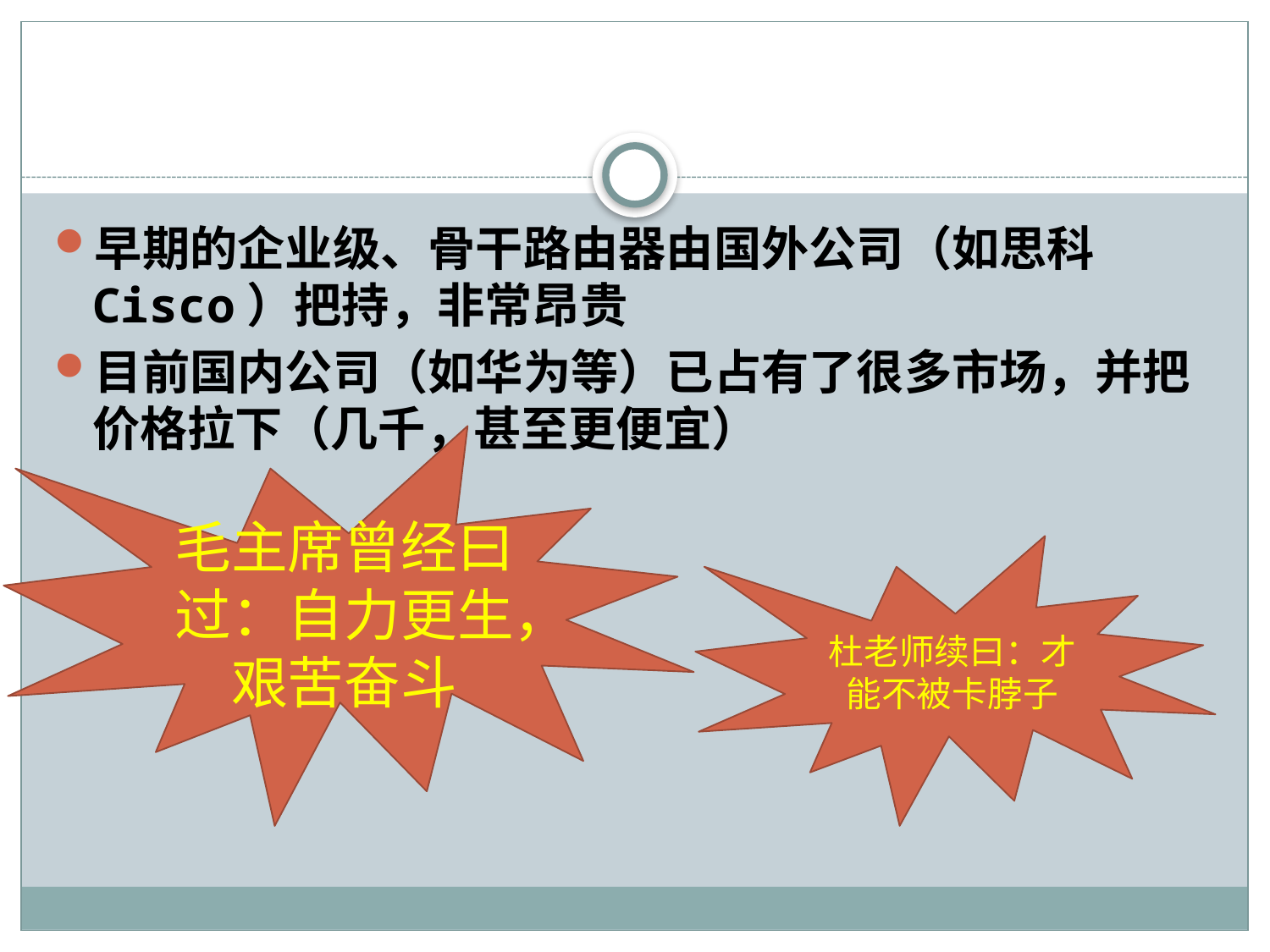

#
早期的企业级、骨干路由器由国外公司（如思科Cisco）把持，非常昂贵
目前国内公司（如华为等）已占有了很多市场，并把价格拉下（几千，甚至更便宜）
毛主席曾经曰过：自力更生，艰苦奋斗
杜老师续曰：才能不被卡脖子